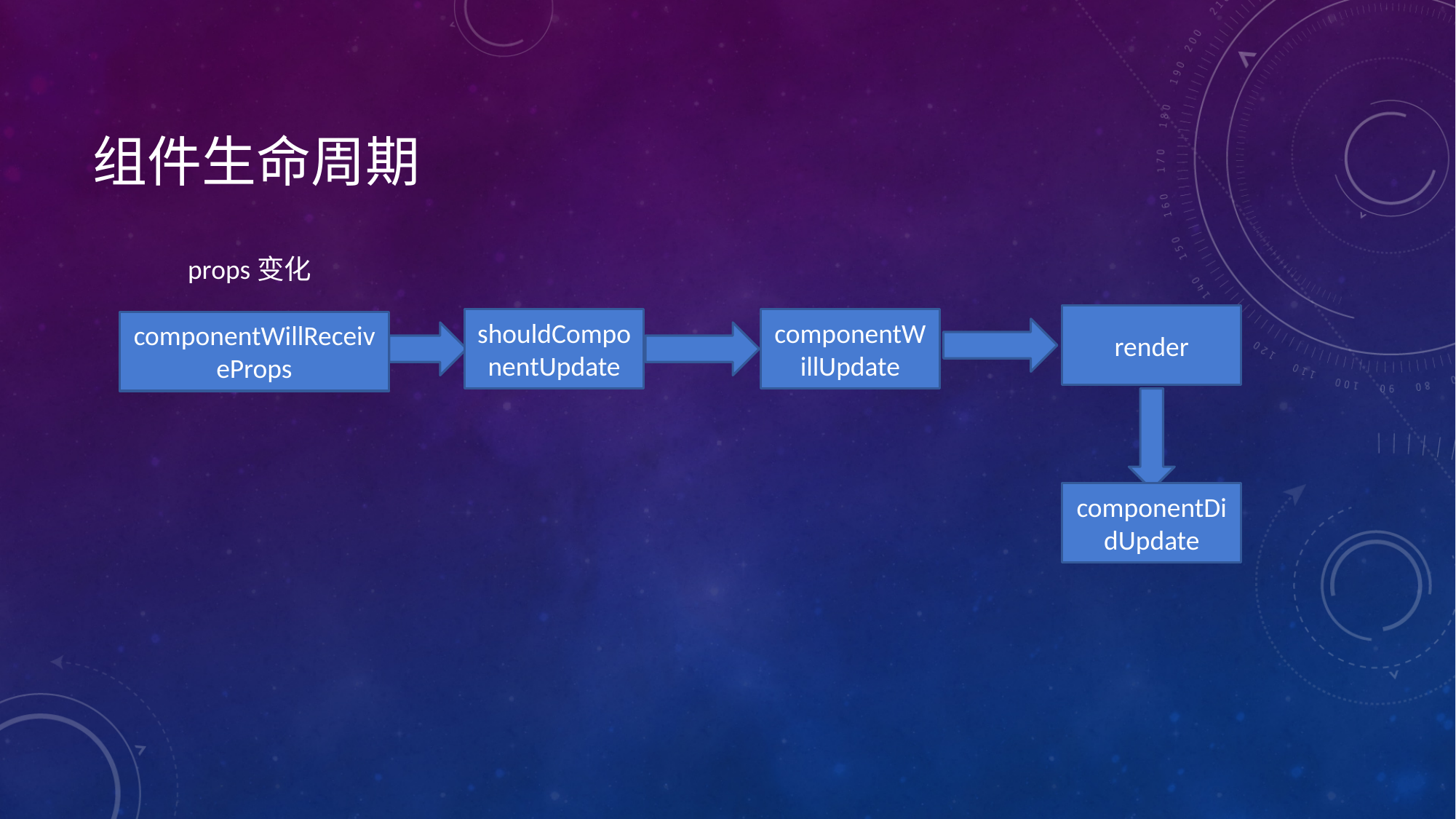

# 组件生命周期
	props变化

render
componentWillUpdate
shouldComponentUpdate
componentWillReceiveProps

componentDidUpdate